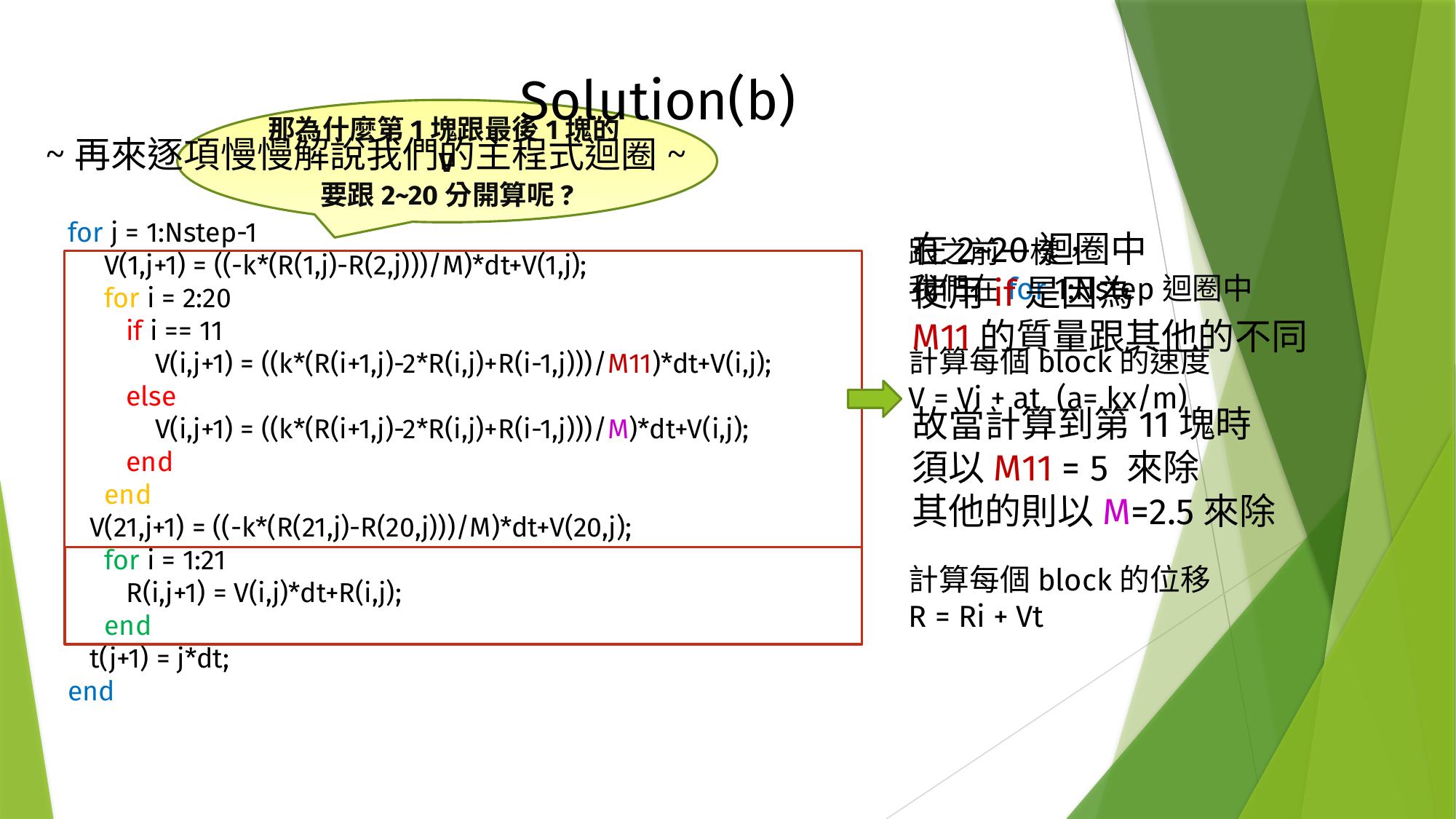

Solution(b)
那為什麼第1塊跟最後1塊的V
要跟2~20分開算呢?
~再來逐項慢慢解說我們的主程式迴圈~
for j = 1:Nstep-1
     V(1,j+1) = ((-k*(R(1,j)-R(2,j)))/M)*dt+V(1,j);
     for i = 2:20
        if i == 11
            V(i,j+1) = ((k*(R(i+1,j)-2*R(i,j)+R(i-1,j)))/M11)*dt+V(i,j);
        else
            V(i,j+1) = ((k*(R(i+1,j)-2*R(i,j)+R(i-1,j)))/M)*dt+V(i,j);
        end
     end
   V(21,j+1) = ((-k*(R(21,j)-R(20,j)))/M)*dt+V(20,j);
     for i = 1:21
        R(i,j+1) = V(i,j)*dt+R(i,j);
     end
   t(j+1) = j*dt;
end
在2~20迴圈中
使用if是因為
M11的質量跟其他的不同

故當計算到第11塊時
須以M11 = 5 來除
其他的則以M=2.5來除
跟之前一樣，
我們在for 1:Nstep迴圈中

計算每個block的速度
V = Vi + at  (a= kx/m)

計算每個block的位移
R = Ri + Vt